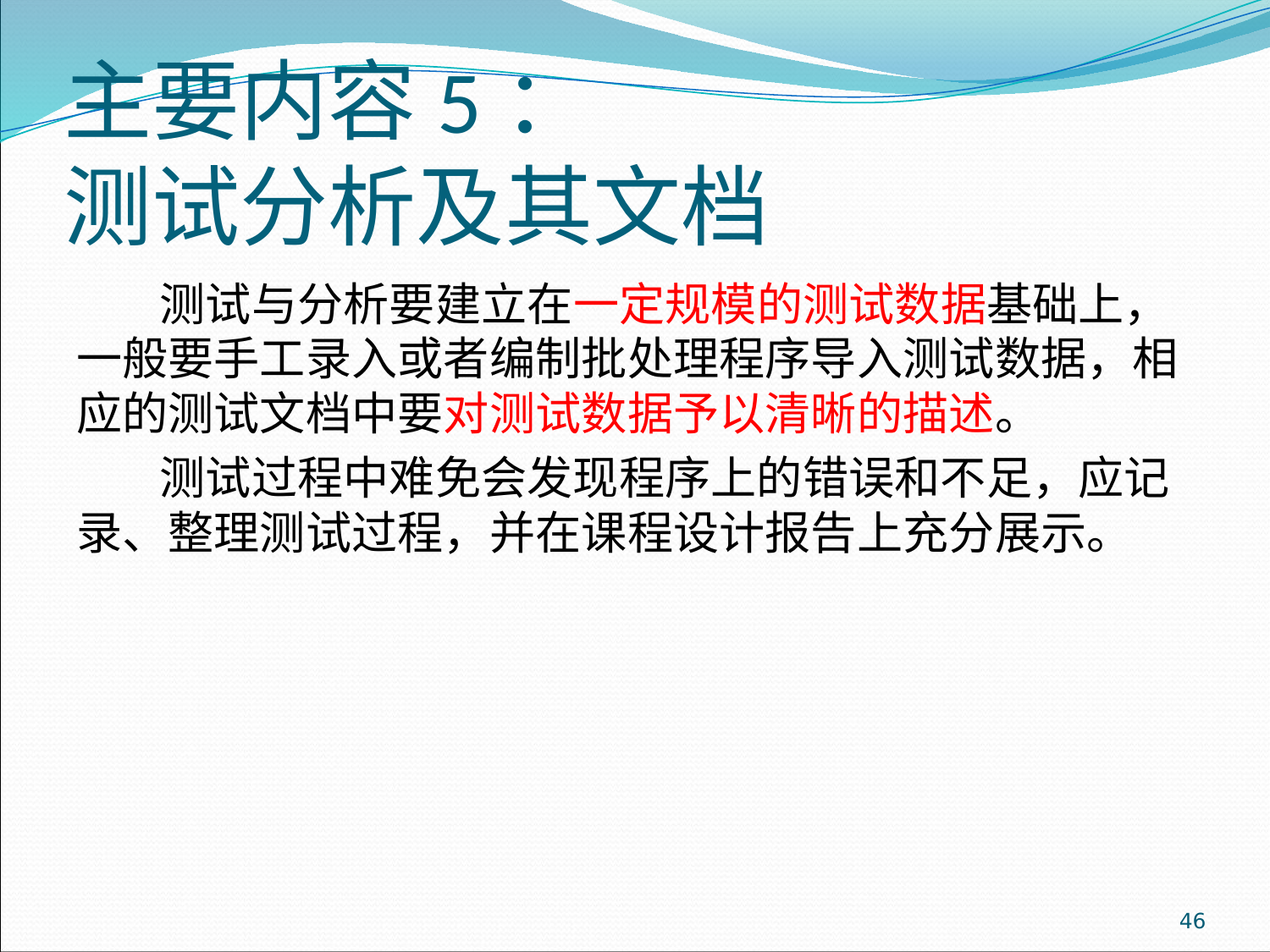

# 主要内容5： 测试分析及其文档
       测试与分析要建立在一定规模的测试数据基础上，一般要手工录入或者编制批处理程序导入测试数据，相应的测试文档中要对测试数据予以清晰的描述。
       测试过程中难免会发现程序上的错误和不足，应记录、整理测试过程，并在课程设计报告上充分展示。
46